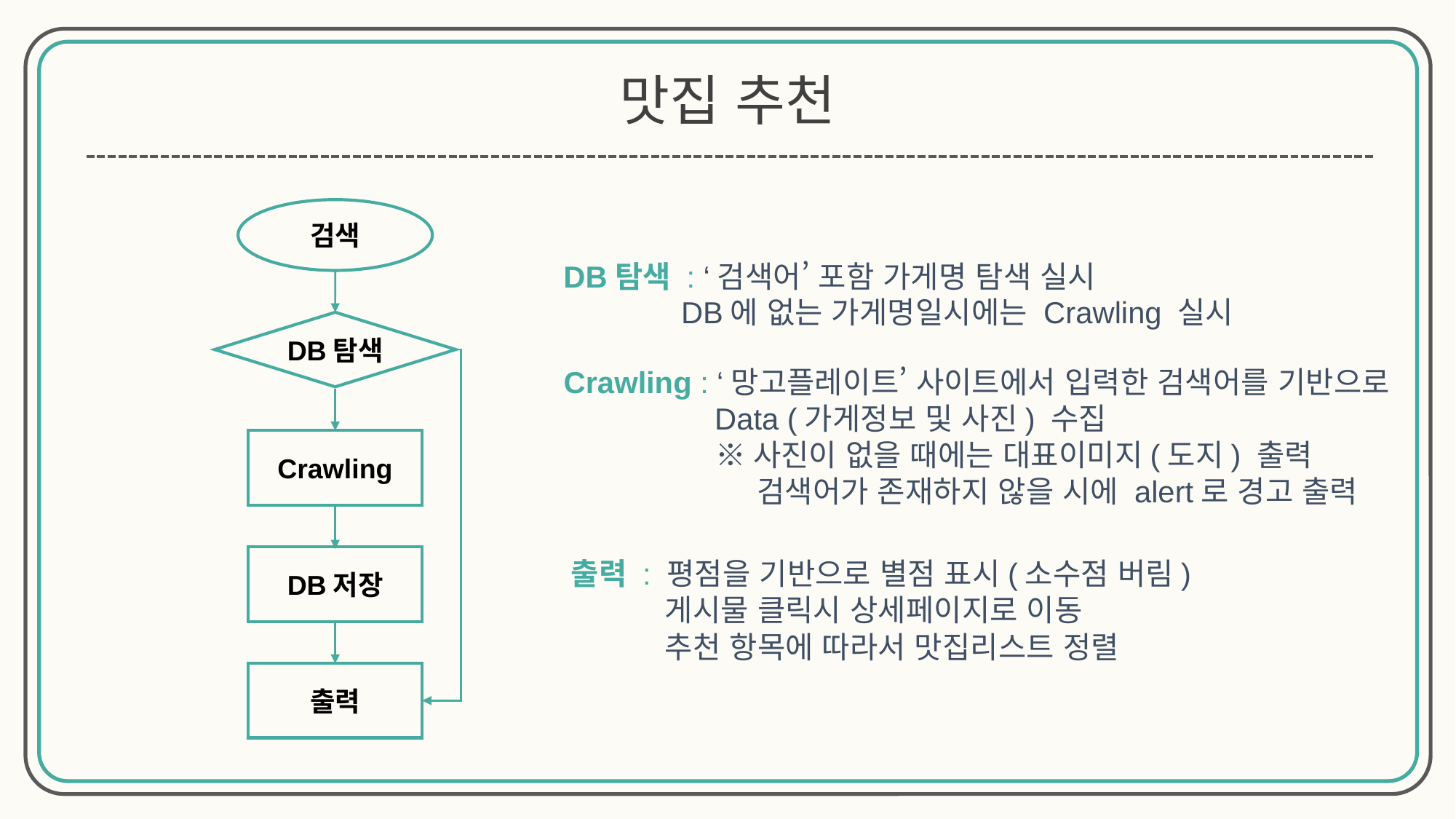

맛집 추천
검색
​DB탐색 : ‘검색어’ 포함 가게명 탐색 실시
	 DB에 없는 가게명일시에는 Crawling 실시

DB탐색
​Crawling : ‘망고플레이트’ 사이트에서 입력한 검색어를 기반으로
	     Data (가게정보 및 사진) 수집
	     ※사진이 없을 때에는 대표이미지(도지) 출력
	         검색어가 존재하지 않을 시에 alert로 경고 출력

Crawling
DB저장
​출력 : 평점을 기반으로 별점 표시(소수점 버림)
           게시물 클릭시 상세페이지로 이동
           추천 항목에 따라서 맛집리스트 정렬
출력
​검색, DB​
검색할 때는 단어가 포함 유무로 파악,    ​
DB에 없는 가게를 검색할시 망고플레이트 사이트에서 크롤링하고 이후 DB에 저장.​
사진 갯수만큼 크롤링해서 표시, 사진이 없을 때는 대표이미지(도지)보여줌​
데이터 베이스에도 없고 망고플레이트에 없는 검색어일 경우 alert로 알려줌
다음 맵으로 주소가 있으면 해당위치를 띄어줌
리뷰를 달 수 있음
​
가게 목록표시​
평점을 기반으로 소수점 버림으로 별점갯수만큼 표시
각 추천 항목마다 리스트 정렬해서 보여줌
사진클릭시 해당 가게 상세페이지로 이동